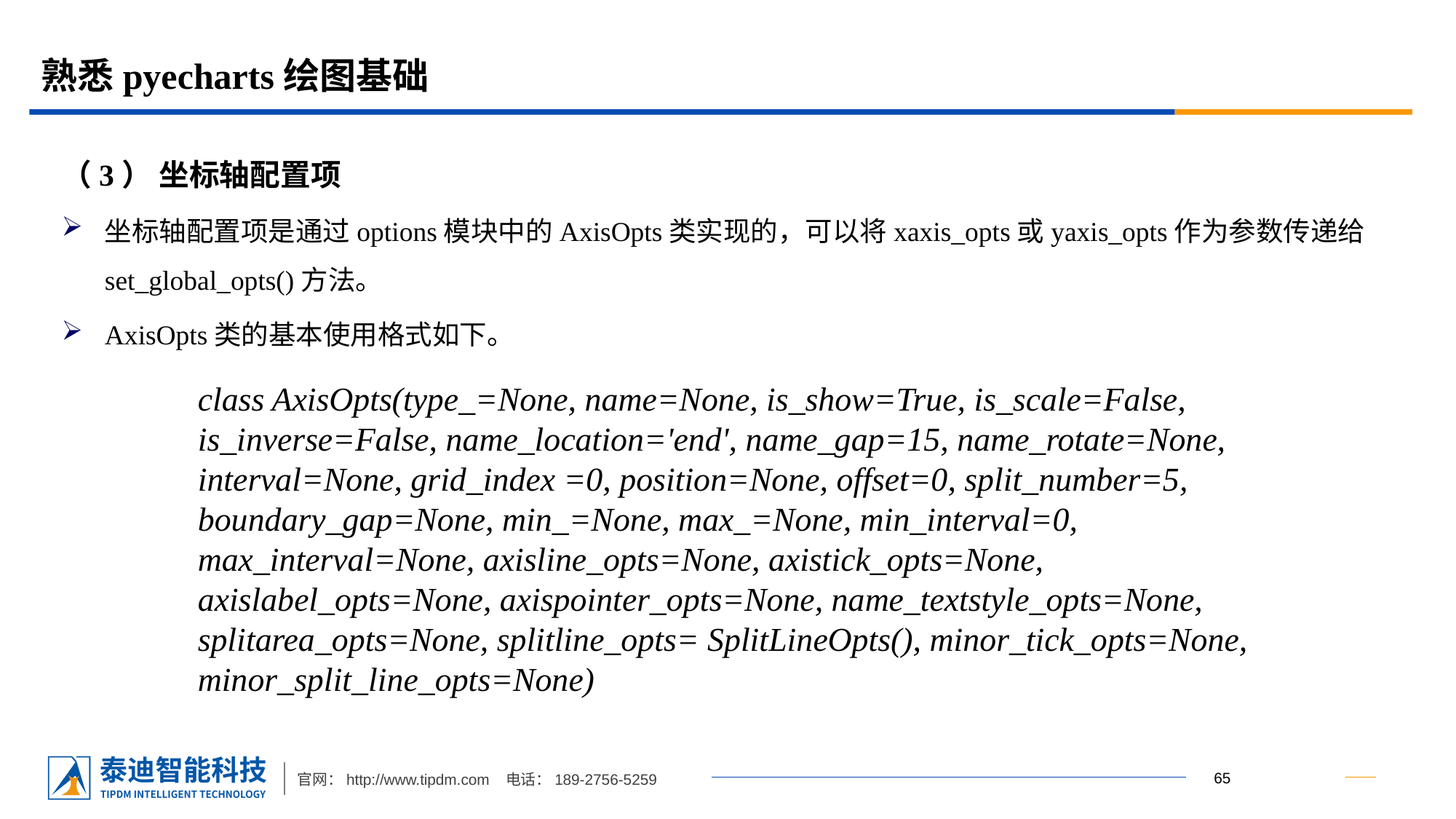

# 熟悉pyecharts绘图基础
（3） 坐标轴配置项
坐标轴配置项是通过options模块中的AxisOpts类实现的，可以将xaxis_opts或yaxis_opts作为参数传递给set_global_opts()方法。
AxisOpts类的基本使用格式如下。
class AxisOpts(type_=None, name=None, is_show=True, is_scale=False, is_inverse=False, name_location='end', name_gap=15, name_rotate=None, interval=None, grid_index =0, position=None, offset=0, split_number=5, boundary_gap=None, min_=None, max_=None, min_interval=0, max_interval=None, axisline_opts=None, axistick_opts=None, axislabel_opts=None, axispointer_opts=None, name_textstyle_opts=None, splitarea_opts=None, splitline_opts= SplitLineOpts(), minor_tick_opts=None, minor_split_line_opts=None)